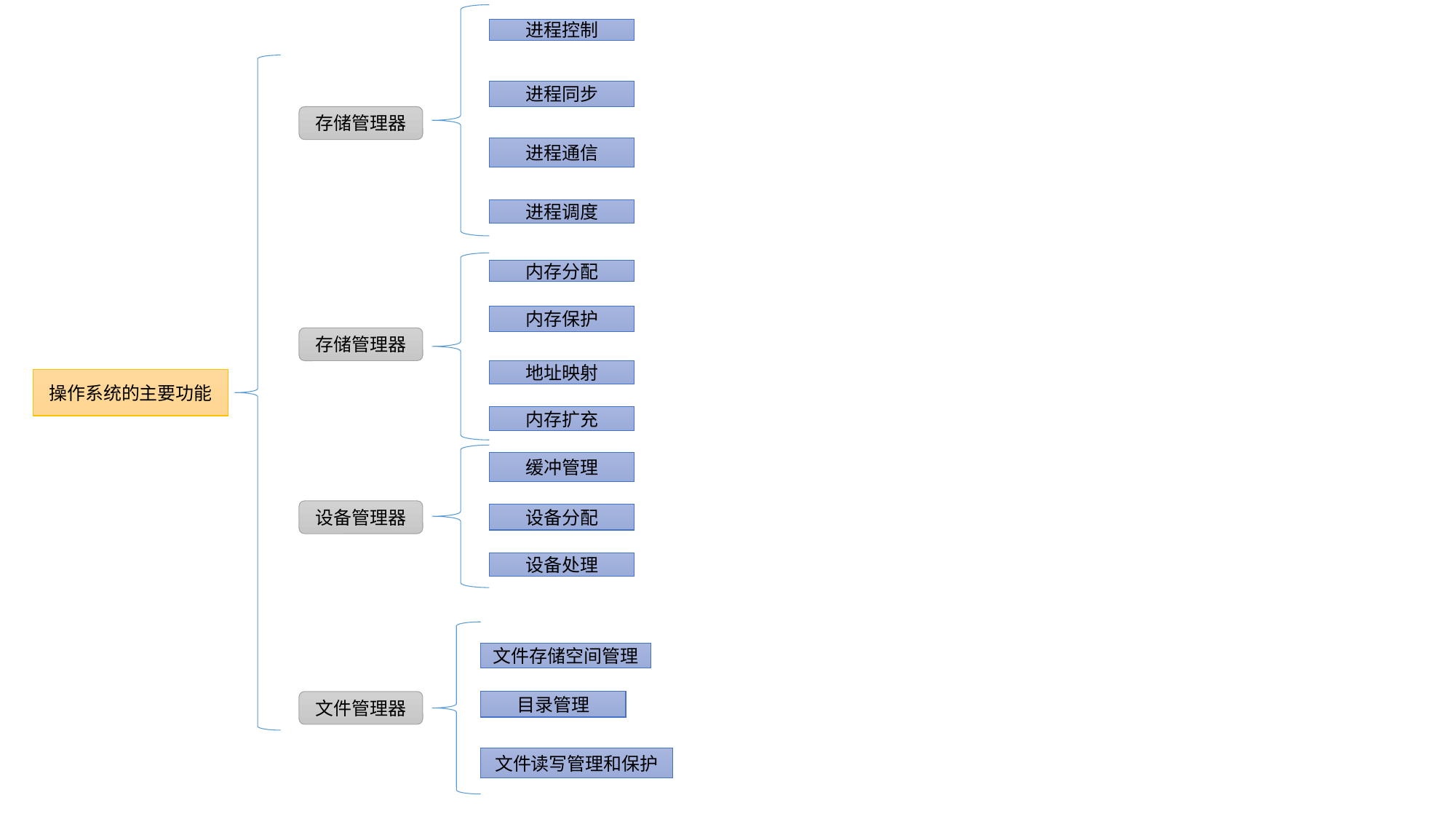

进程控制

进程同步
存储管理器
进程通信
进程调度

内存分配
内存保护
存储管理器
地址映射
操作系统的主要功能
内存扩充

缓冲管理
设备管理器
设备分配
设备处理

文件存储空间管理
文件管理器
目录管理
文件读写管理和保护